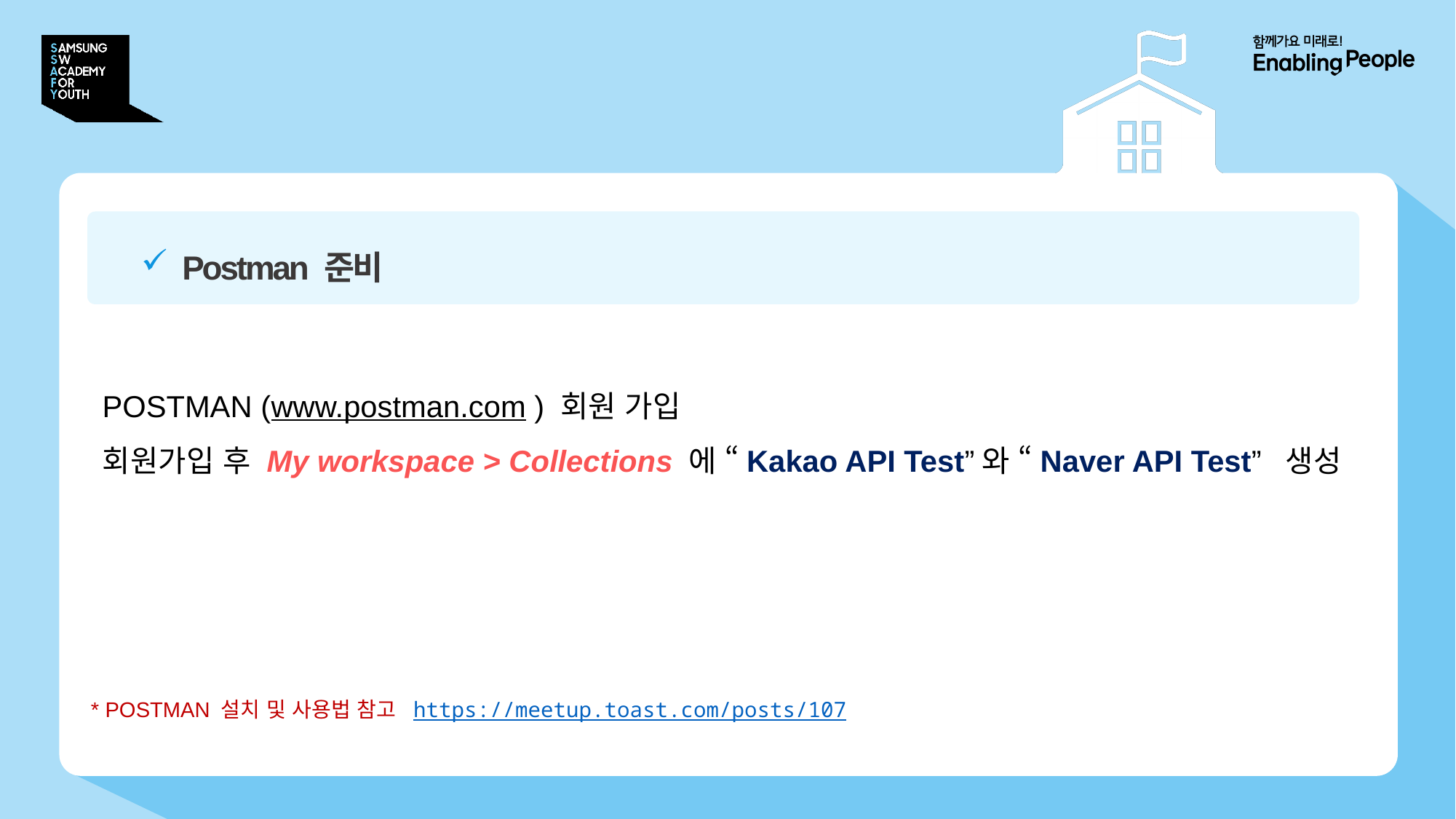

# 과제목표
Postman 준비

POSTMAN (www.postman.com ) 회원 가입
회원가입 후 My workspace > Collections 에 “Kakao API Test”와 “Naver API Test”  생성
* POSTMAN 설치 및 사용법 참고  https://meetup.toast.com/posts/107